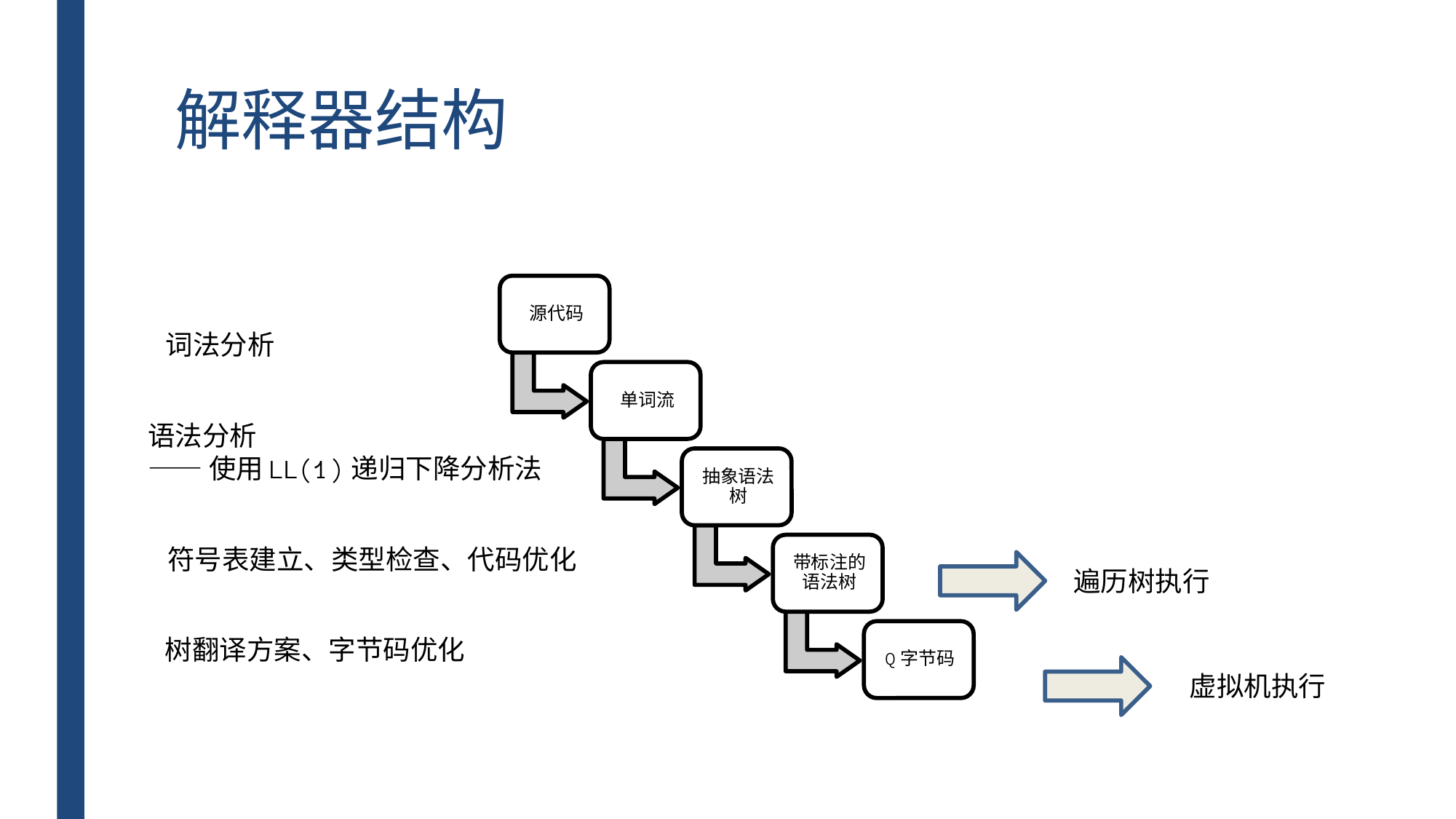

# 解释器结构
源代码
单词流
抽象语法树
带标注的语法树
Q字节码
词法分析
语法分析
——使用LL(1)递归下降分析法
符号表建立、类型检查、代码优化

遍历树执行
树翻译方案、字节码优化

虚拟机执行